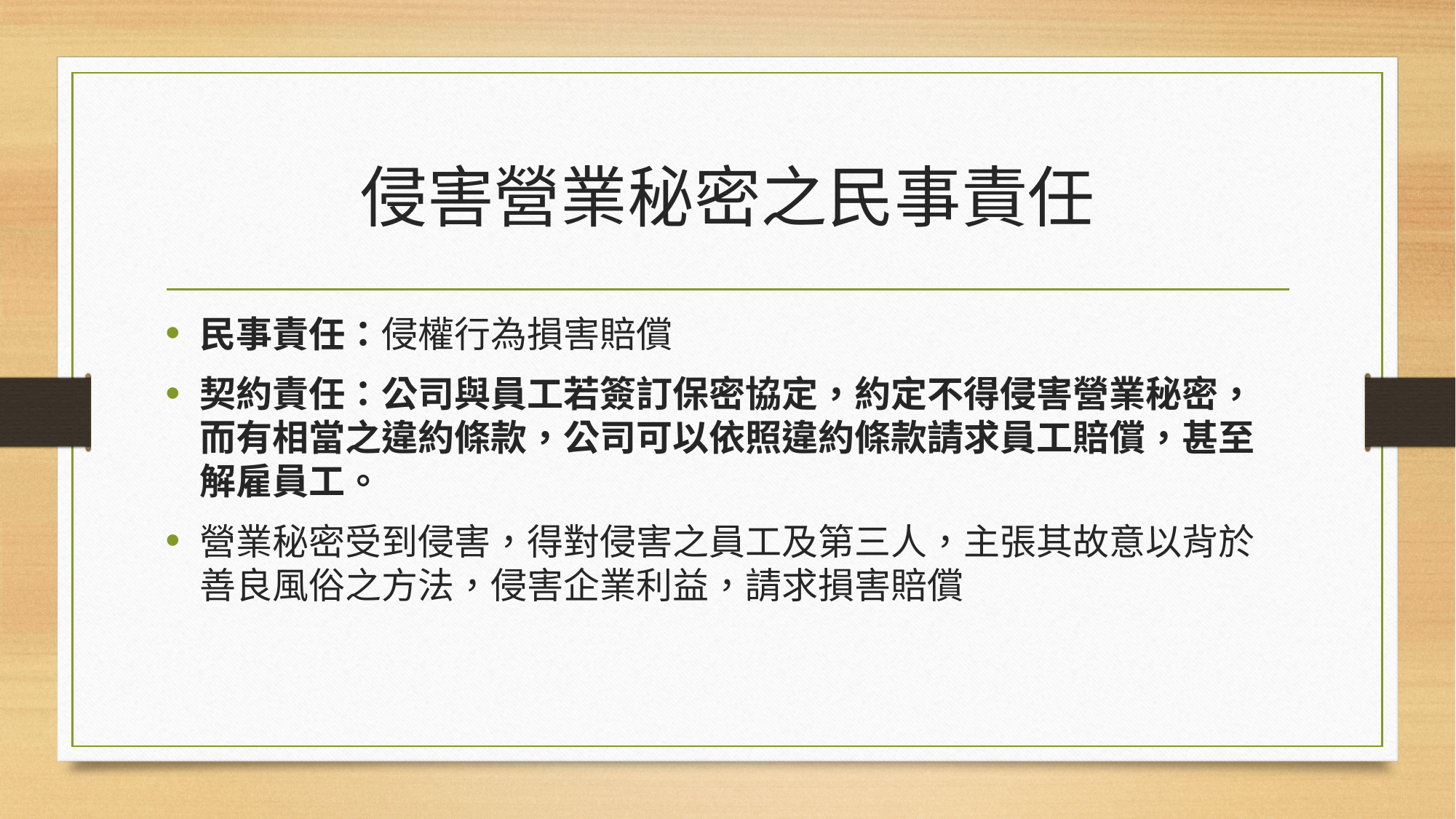

# 侵害營業秘密之民事責任
民事責任：侵權行為損害賠償
契約責任：公司與員工若簽訂保密協定，約定不得侵害營業秘密，而有相當之違約條款，公司可以依照違約條款請求員工賠償，甚至解雇員工。
營業秘密受到侵害，得對侵害之員工及第三人，主張其故意以背於善良風俗之方法，侵害企業利益，請求損害賠償